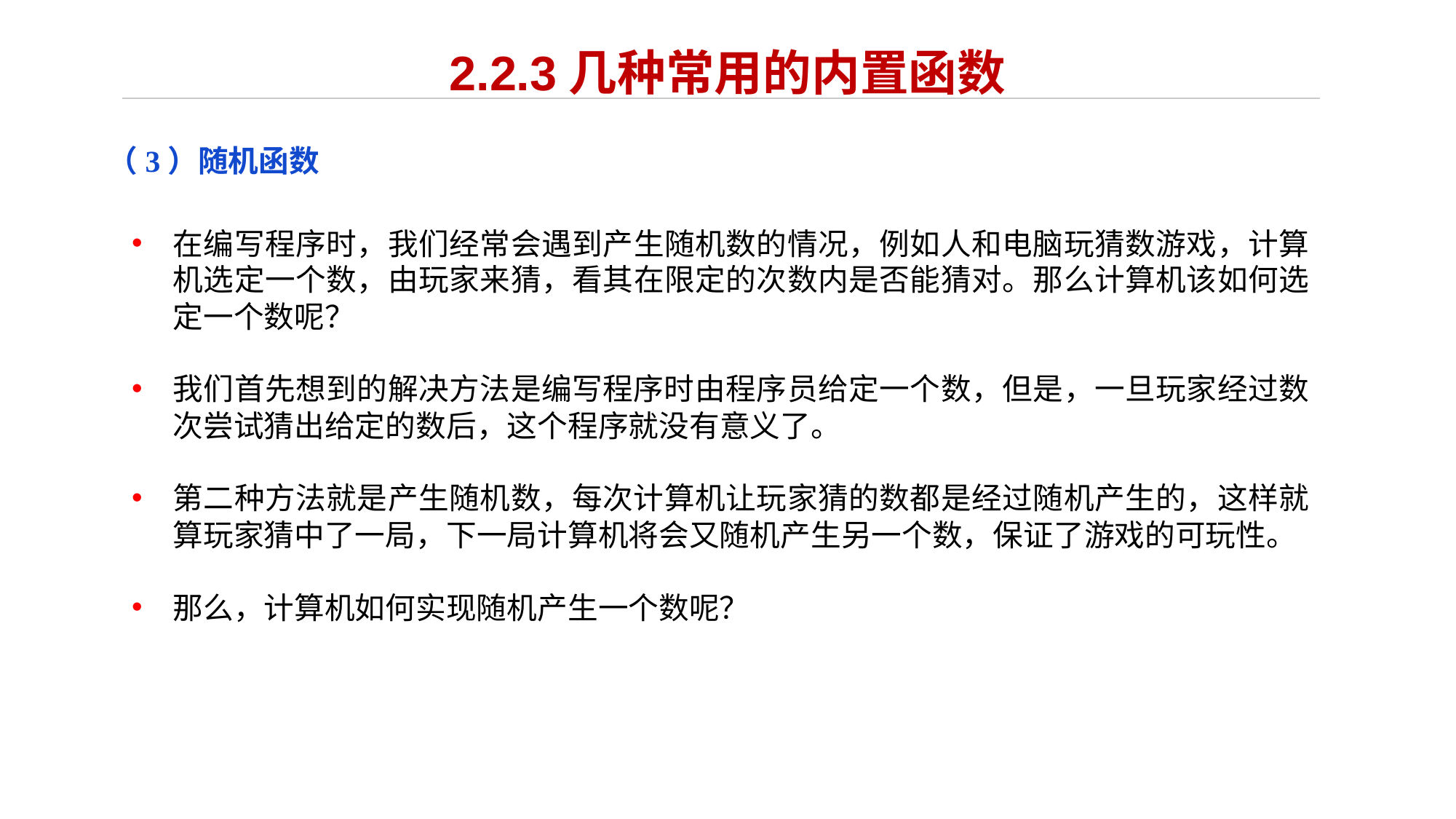

# 2.2.3几种常用的内置函数

（3）随机函数
在编写程序时，我们经常会遇到产生随机数的情况，例如人和电脑玩猜数游戏，计算机选定一个数，由玩家来猜，看其在限定的次数内是否能猜对。那么计算机该如何选定一个数呢？

我们首先想到的解决方法是编写程序时由程序员给定一个数，但是，一旦玩家经过数次尝试猜出给定的数后，这个程序就没有意义了。

第二种方法就是产生随机数，每次计算机让玩家猜的数都是经过随机产生的，这样就算玩家猜中了一局，下一局计算机将会又随机产生另一个数，保证了游戏的可玩性。

那么，计算机如何实现随机产生一个数呢？